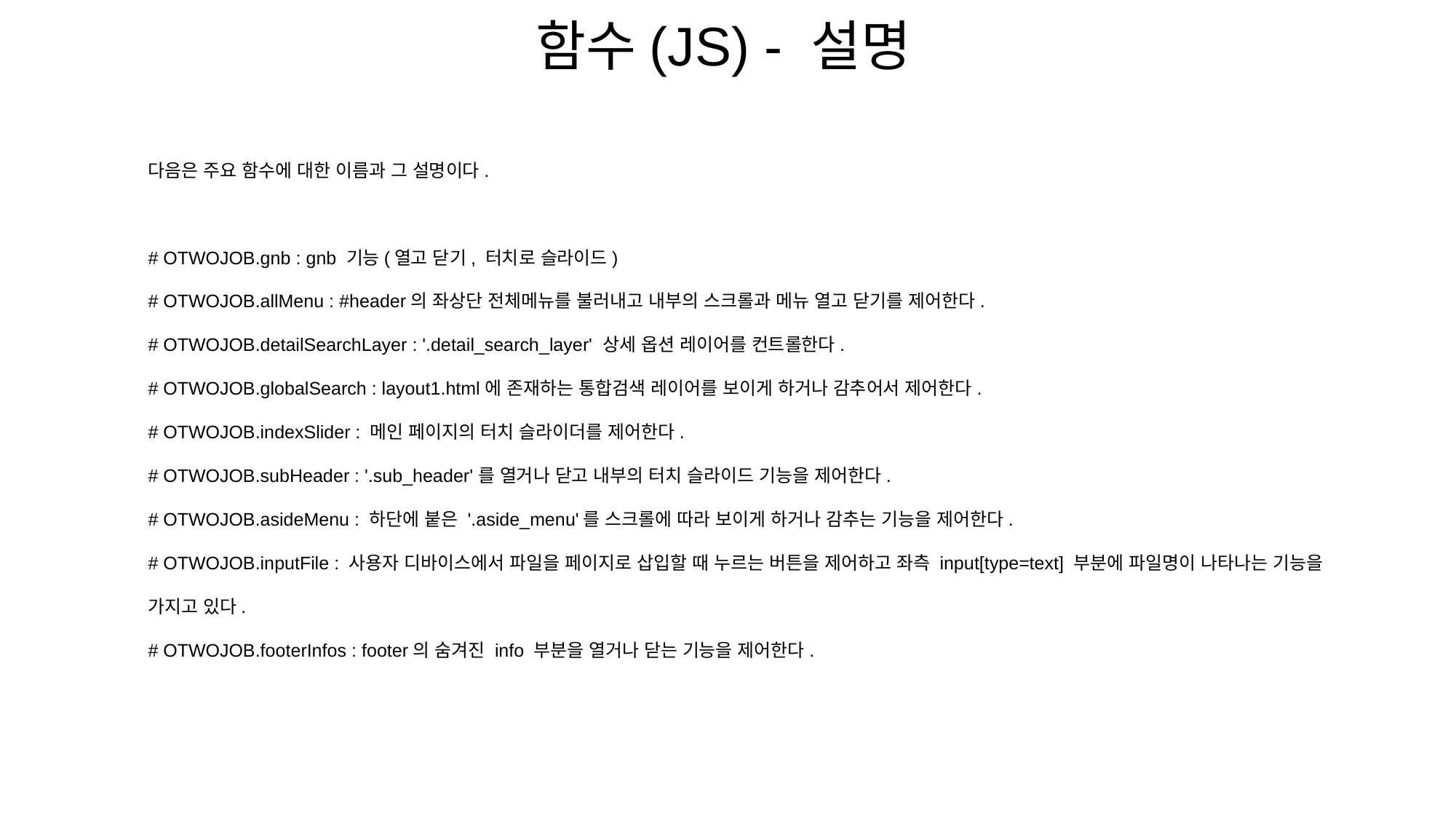

함수(JS) - 설명
다음은 주요 함수에 대한 이름과 그 설명이다.

# OTWOJOB.gnb : gnb 기능(열고 닫기, 터치로 슬라이드)
# OTWOJOB.allMenu : #header의 좌상단 전체메뉴를 불러내고 내부의 스크롤과 메뉴 열고 닫기를 제어한다.
# OTWOJOB.detailSearchLayer : '.detail_search_layer' 상세 옵션 레이어를 컨트롤한다.
# OTWOJOB.globalSearch : layout1.html에 존재하는 통합검색 레이어를 보이게 하거나 감추어서 제어한다.
# OTWOJOB.indexSlider : 메인 페이지의 터치 슬라이더를 제어한다.
# OTWOJOB.subHeader : '.sub_header'를 열거나 닫고 내부의 터치 슬라이드 기능을 제어한다.
# OTWOJOB.asideMenu : 하단에 붙은 '.aside_menu'를 스크롤에 따라 보이게 하거나 감추는 기능을 제어한다.
# OTWOJOB.inputFile : 사용자 디바이스에서 파일을 페이지로 삽입할 때 누르는 버튼을 제어하고 좌측 input[type=text] 부분에 파일명이 나타나는 기능을 가지고 있다.
# OTWOJOB.footerInfos : footer의 숨겨진 info 부분을 열거나 닫는 기능을 제어한다.